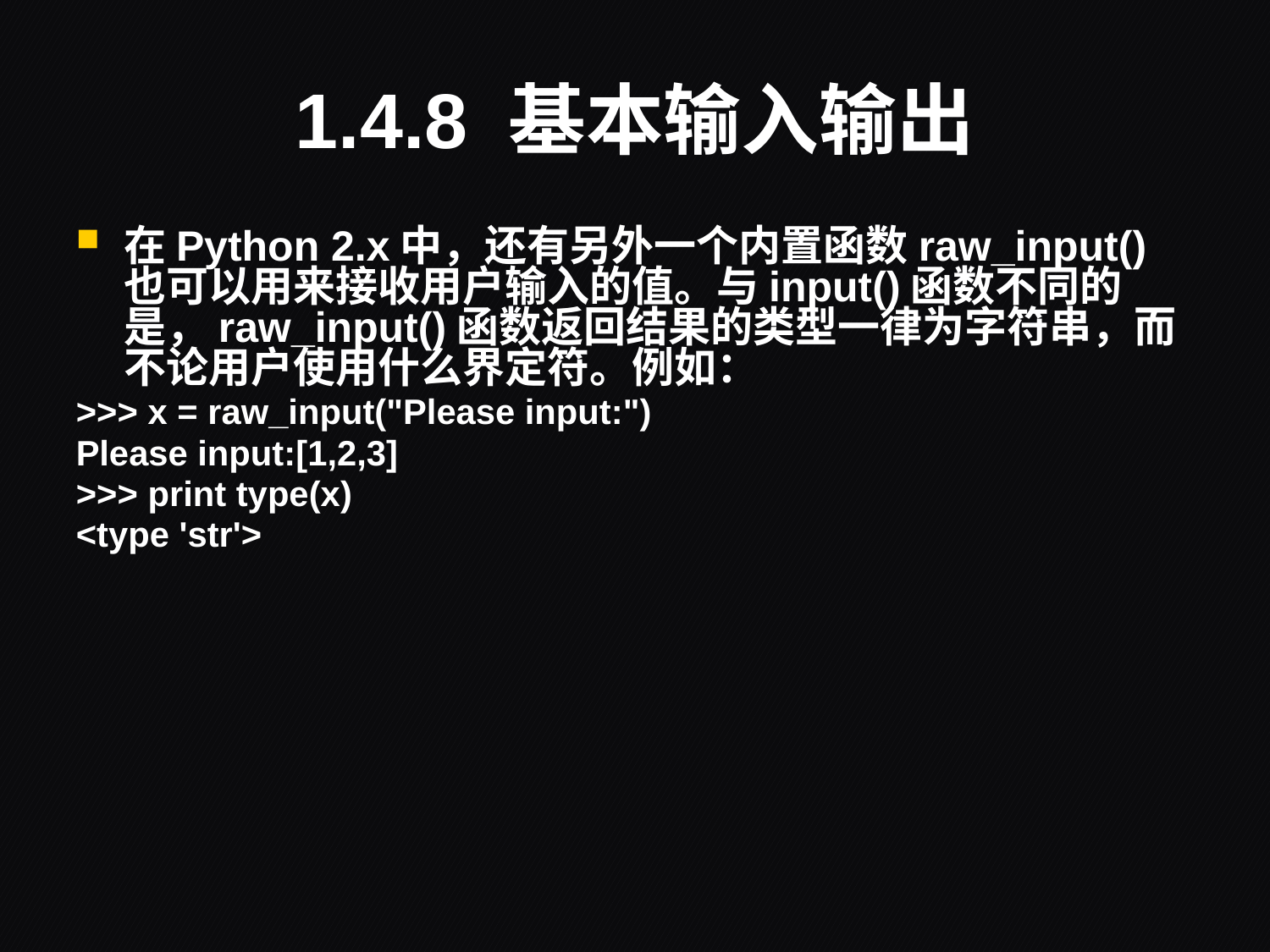

# 1.4.8 基本输入输出
在Python 2.x中，还有另外一个内置函数raw_input()也可以用来接收用户输入的值。与input()函数不同的是，raw_input()函数返回结果的类型一律为字符串，而不论用户使用什么界定符。例如：
>>> x = raw_input("Please input:")
Please input:[1,2,3]
>>> print type(x)
<type 'str'>